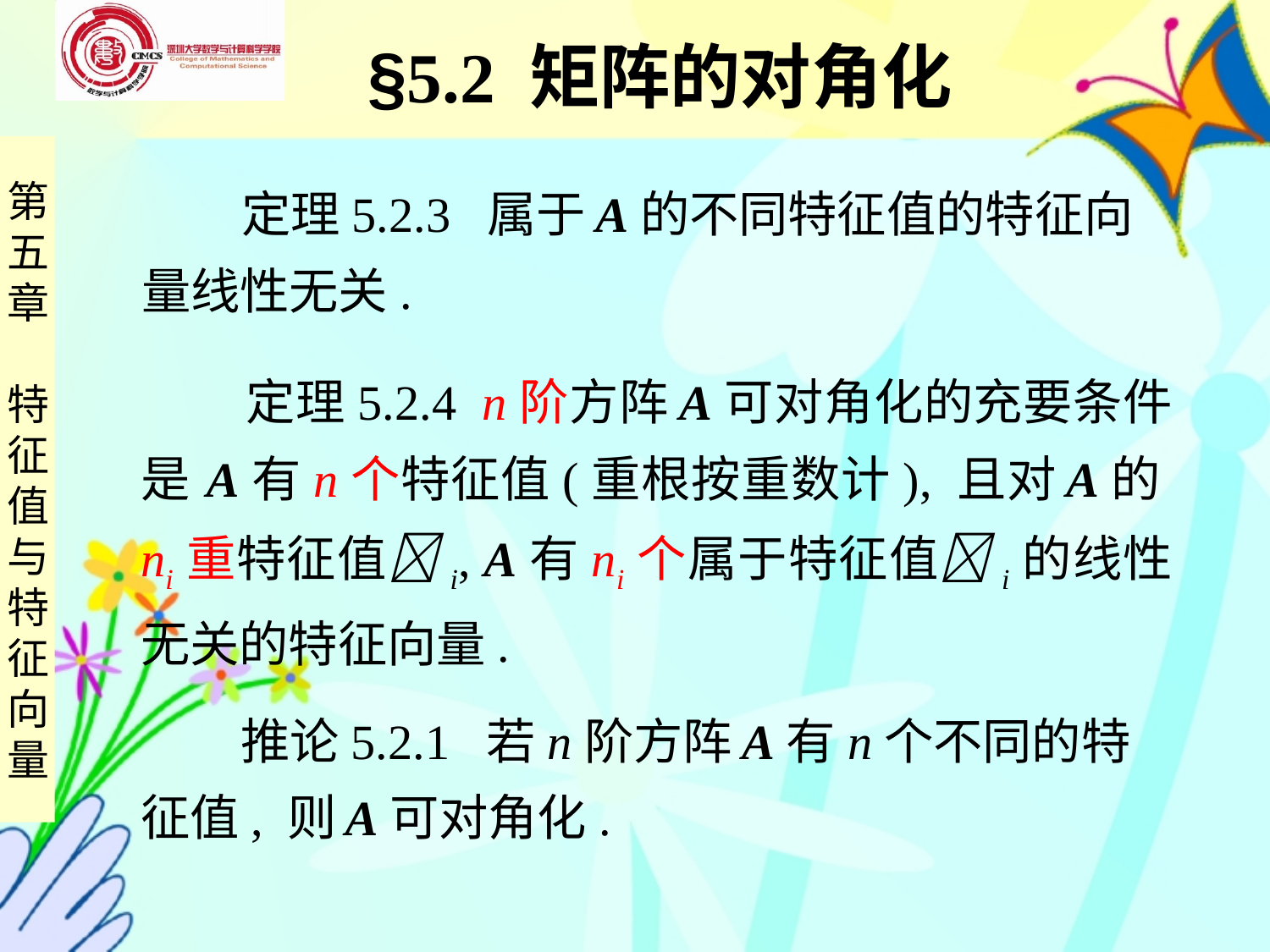

§5.2 矩阵的对角化
        定理5.2.3  属于 A的不同特征值的特征向量线性无关.
        定理5.2.4  n阶方阵 A可对角化的充要条件是 A有n个特征值(重根按重数计), 且对 A的ni重特征值λi, A有ni个属于特征值λi的线性无关的特征向量.
        推论5.2.1  若n阶方阵 A有n个不同的特征值, 则 A可对角化.